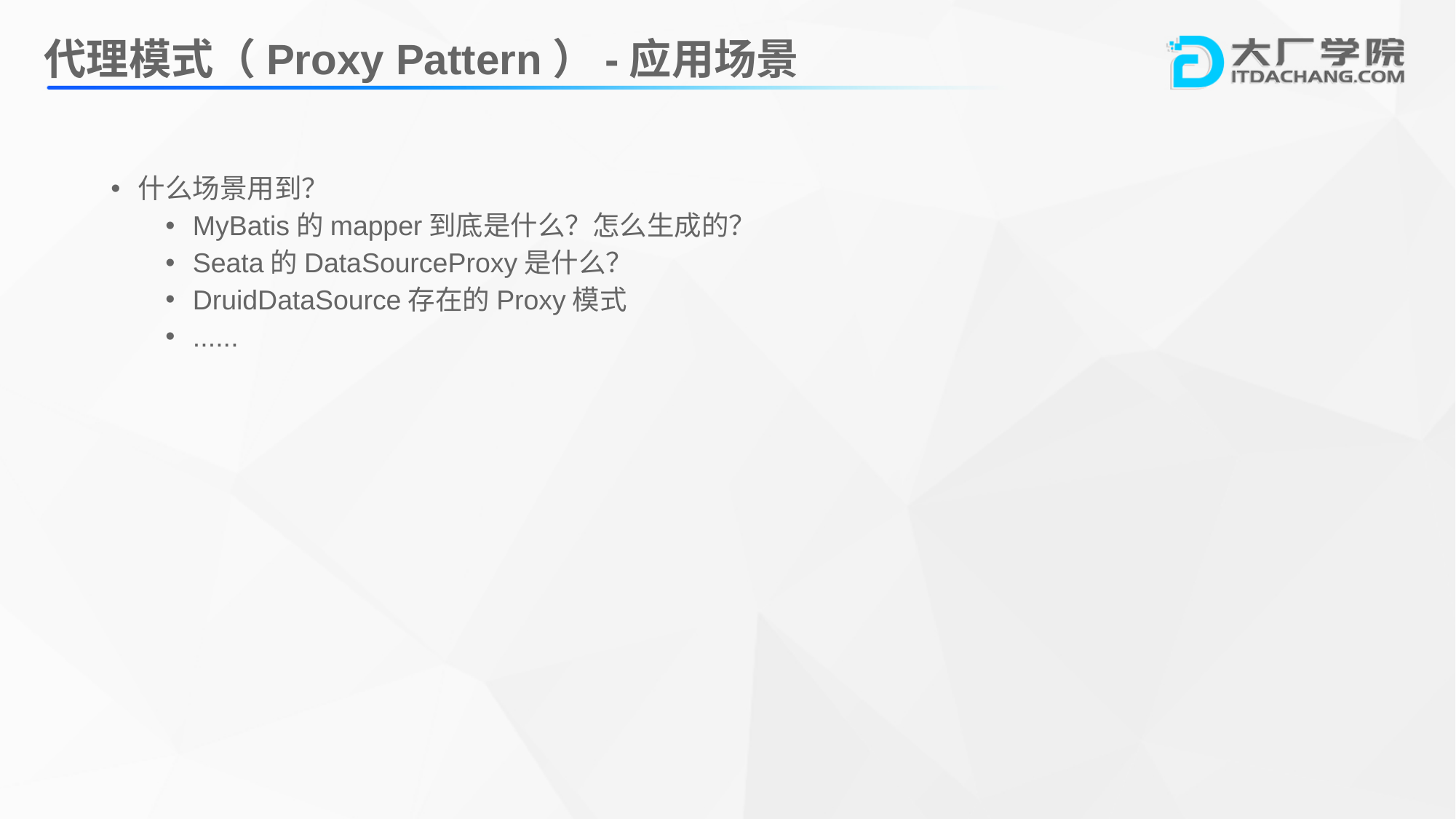

# 代理模式（Proxy Pattern）-应用场景
什么场景用到？
MyBatis的mapper到底是什么？怎么生成的？
Seata的DataSourceProxy是什么？
DruidDataSource存在的Proxy模式
......